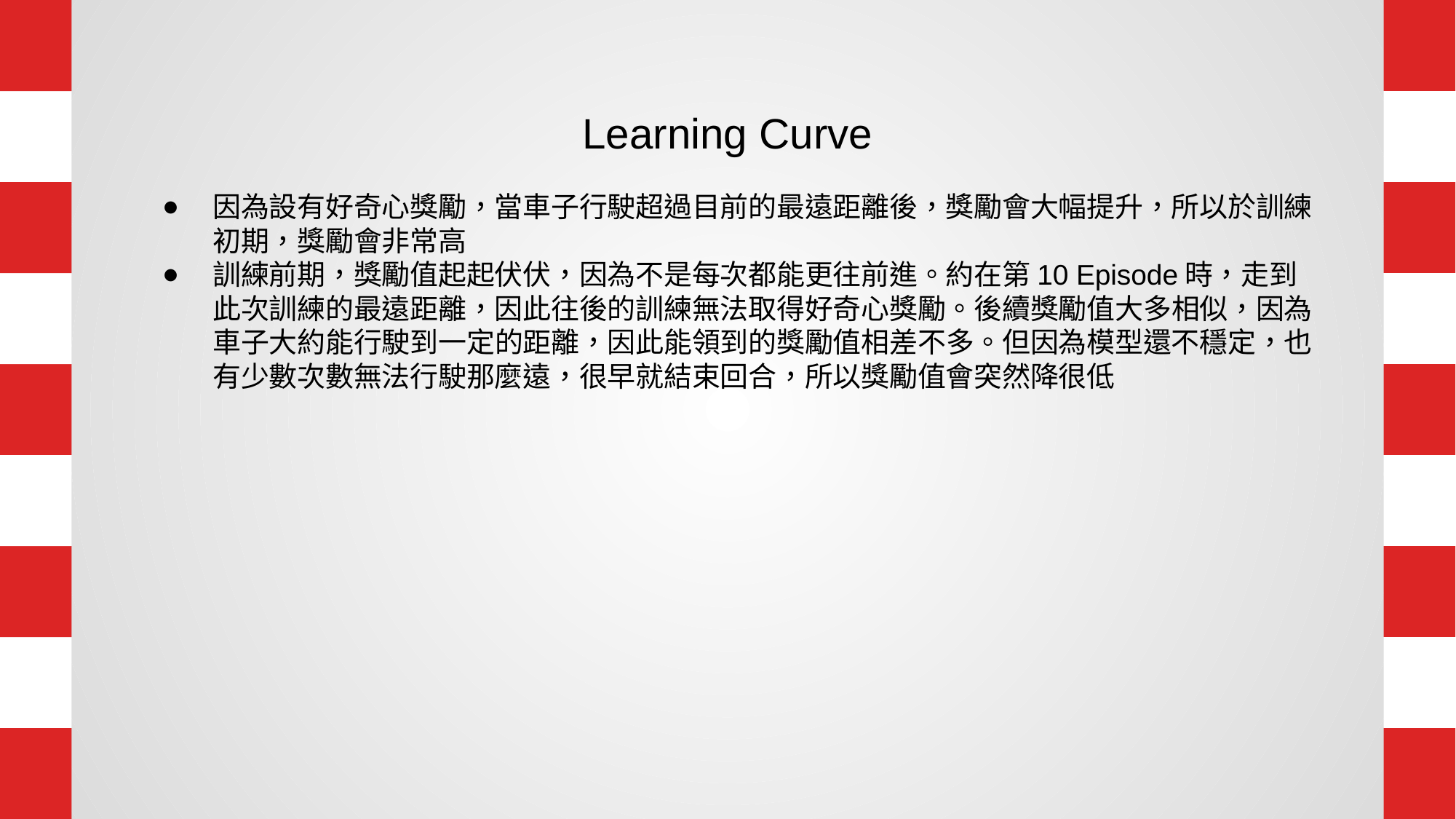

# Learning Curve
因為設有好奇心獎勵，當車子行駛超過目前的最遠距離後，獎勵會大幅提升，所以於訓練初期，獎勵會非常高
訓練前期，獎勵值起起伏伏，因為不是每次都能更往前進。約在第10 Episode時，走到此次訓練的最遠距離，因此往後的訓練無法取得好奇心獎勵。後續獎勵值大多相似，因為車子大約能行駛到一定的距離，因此能領到的獎勵值相差不多。但因為模型還不穩定，也有少數次數無法行駛那麼遠，很早就結束回合，所以獎勵值會突然降很低